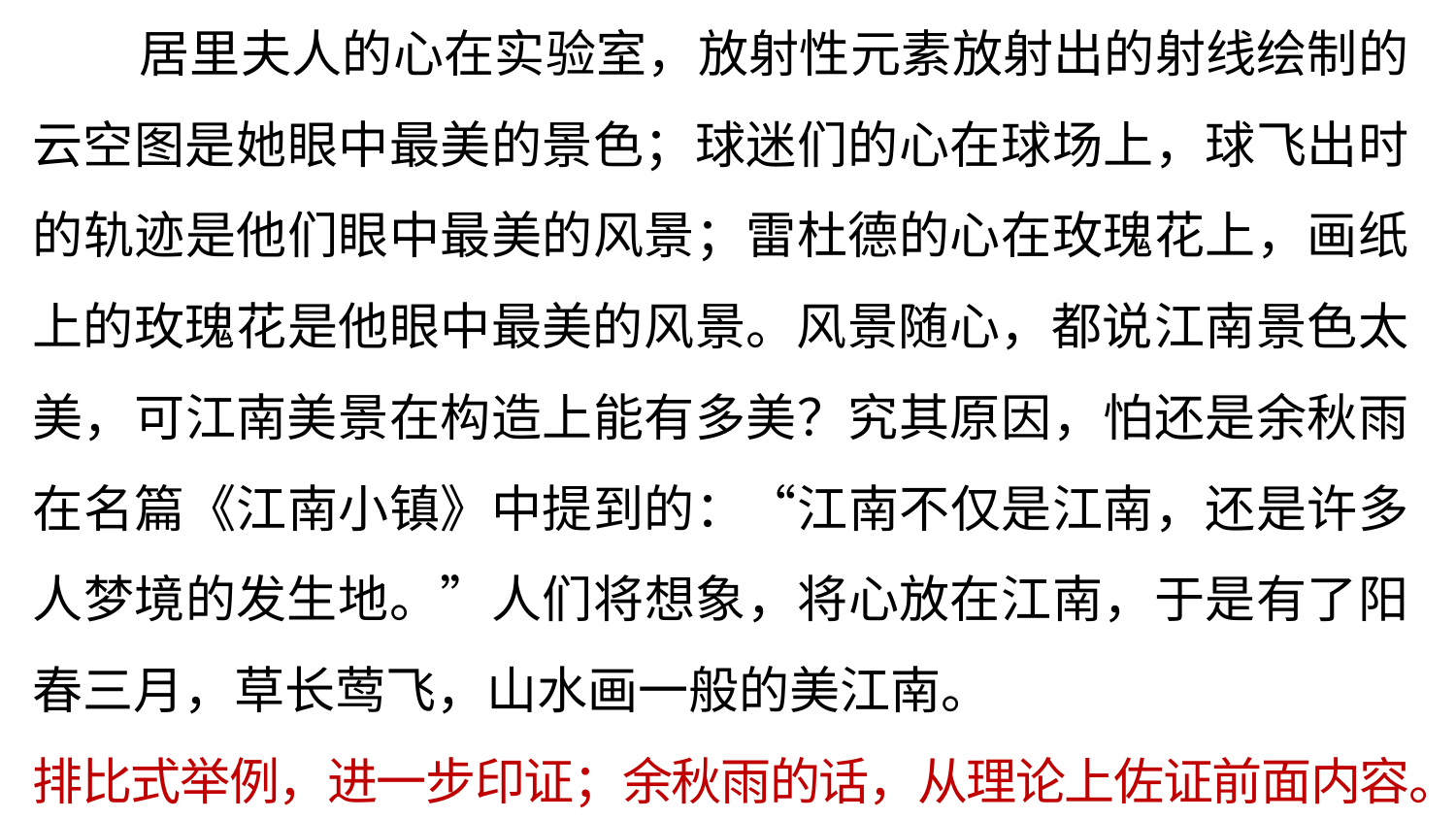

居里夫人的心在实验室，放射性元素放射出的射线绘制的云空图是她眼中最美的景色；球迷们的心在球场上，球飞出时的轨迹是他们眼中最美的风景；雷杜德的心在玫瑰花上，画纸上的玫瑰花是他眼中最美的风景。风景随心，都说江南景色太美，可江南美景在构造上能有多美？究其原因，怕还是余秋雨在名篇《江南小镇》中提到的：“江南不仅是江南，还是许多人梦境的发生地。”人们将想象，将心放在江南，于是有了阳春三月，草长莺飞，山水画一般的美江南。
排比式举例，进一步印证；余秋雨的话，从理论上佐证前面内容。